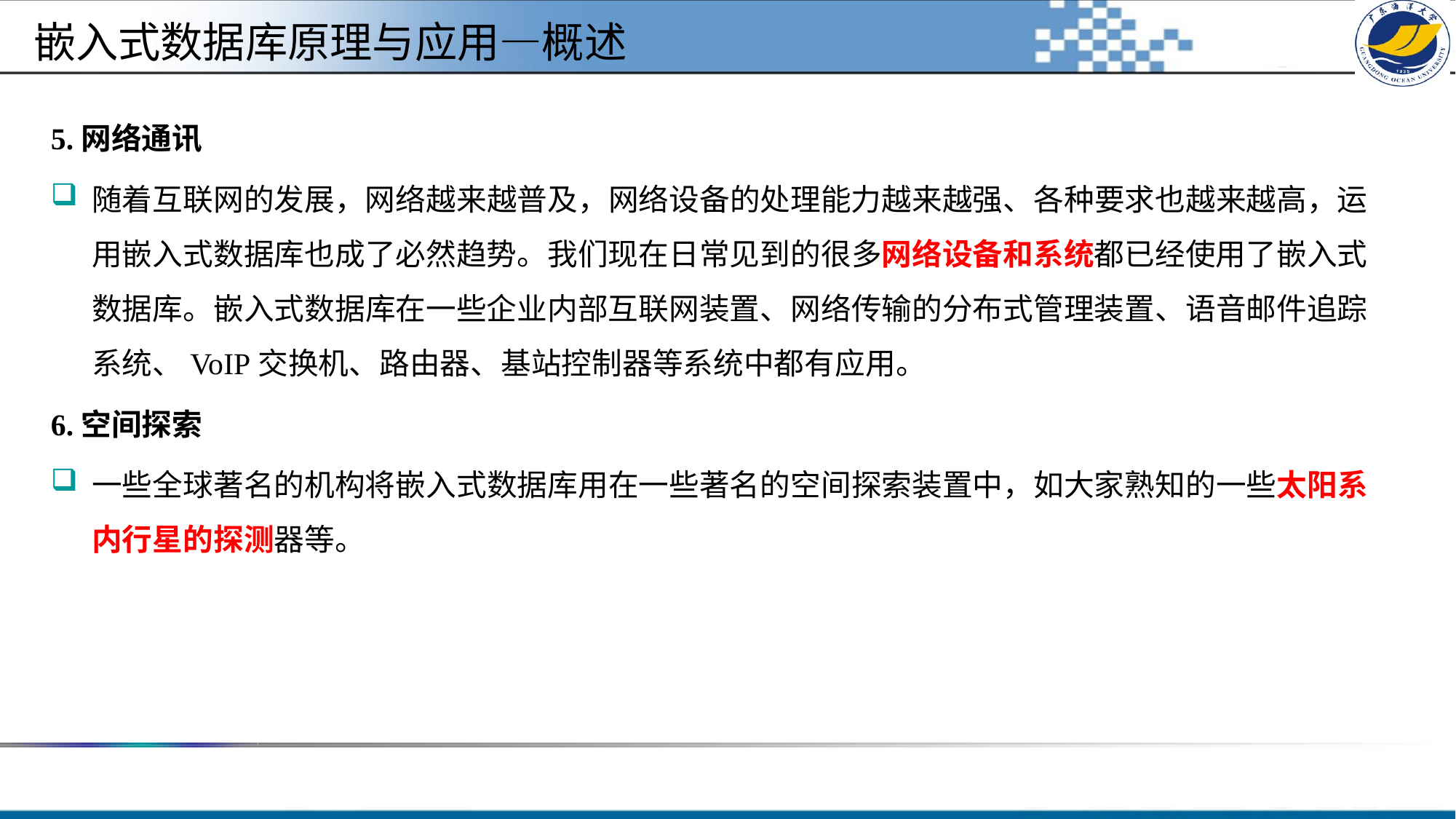

#
嵌入式数据库原理与应用—概述
5.网络通讯
随着互联网的发展，网络越来越普及，网络设备的处理能力越来越强、各种要求也越来越高，运用嵌入式数据库也成了必然趋势。我们现在日常见到的很多网络设备和系统都已经使用了嵌入式数据库。嵌入式数据库在一些企业内部互联网装置、网络传输的分布式管理装置、语音邮件追踪系统、VoIP交换机、路由器、基站控制器等系统中都有应用。
6.空间探索
一些全球著名的机构将嵌入式数据库用在一些著名的空间探索装置中，如大家熟知的一些太阳系内行星的探测器等。